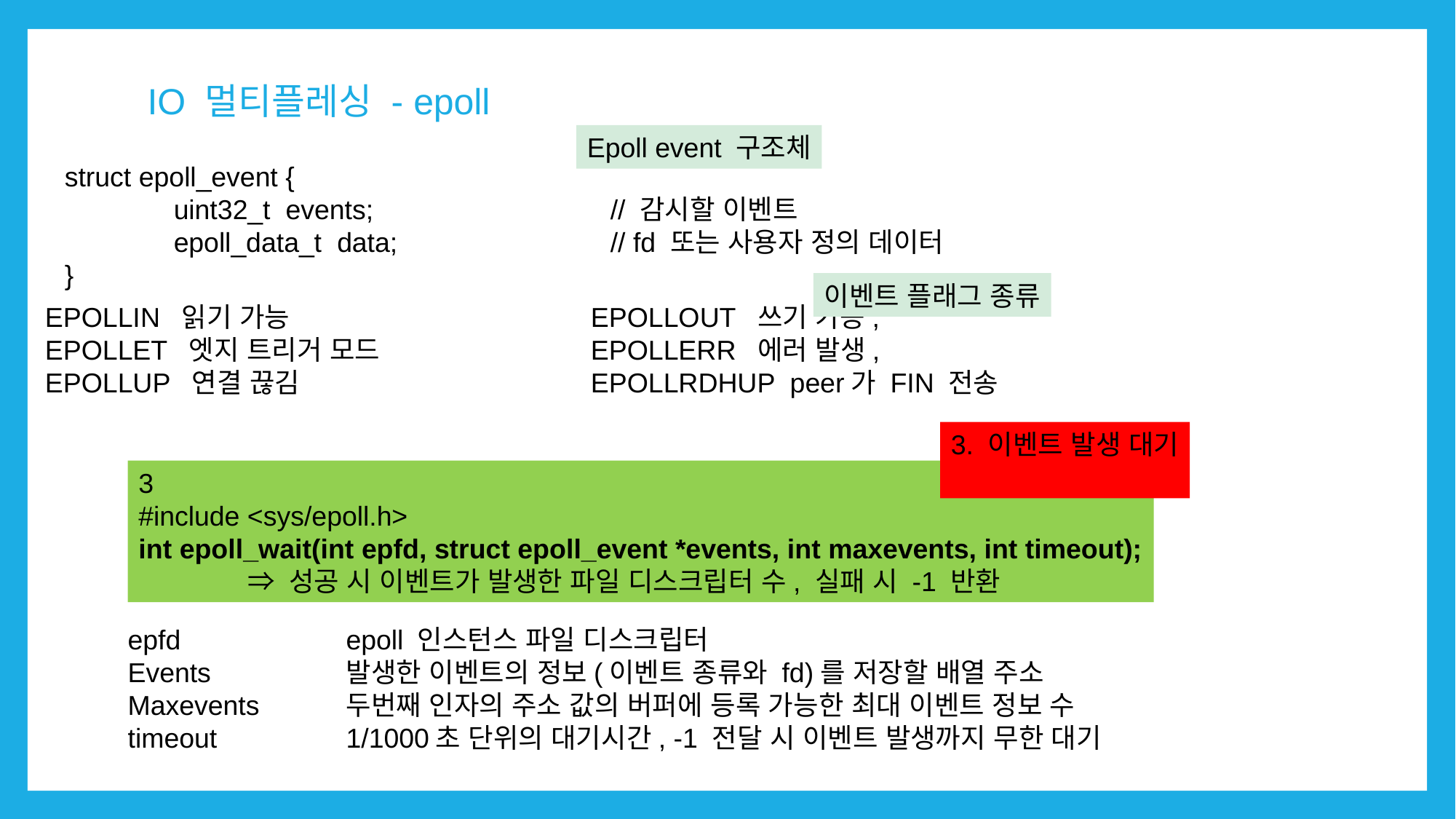

# IO 멀티플레싱 - epoll
Epoll event 구조체
struct epoll_event {
	uint32_t  events;			// 감시할 이벤트
	epoll_data_t  data;		// fd 또는 사용자 정의 데이터
}
이벤트 플래그 종류
EPOLLIN  읽기 가능			EPOLLOUT  쓰기 가능,
EPOLLET  엣지 트리거 모드		EPOLLERR  에러 발생,
EPOLLUP  연결 끊김			EPOLLRDHUP  peer가 FIN 전송
3. 이벤트 발생 대기

3
#include <sys/epoll.h>
int epoll_wait(int epfd, struct epoll_event *events, int maxevents, int timeout);
	⇒ 성공 시 이벤트가 발생한 파일 디스크립터 수, 실패 시 -1 반환
epfd		epoll 인스턴스 파일 디스크립터
Events		발생한 이벤트의 정보(이벤트 종류와 fd)를 저장할 배열 주소
Maxevents	두번째 인자의 주소 값의 버퍼에 등록 가능한 최대 이벤트 정보 수
timeout		1/1000초 단위의 대기시간, -1 전달 시 이벤트 발생까지 무한 대기